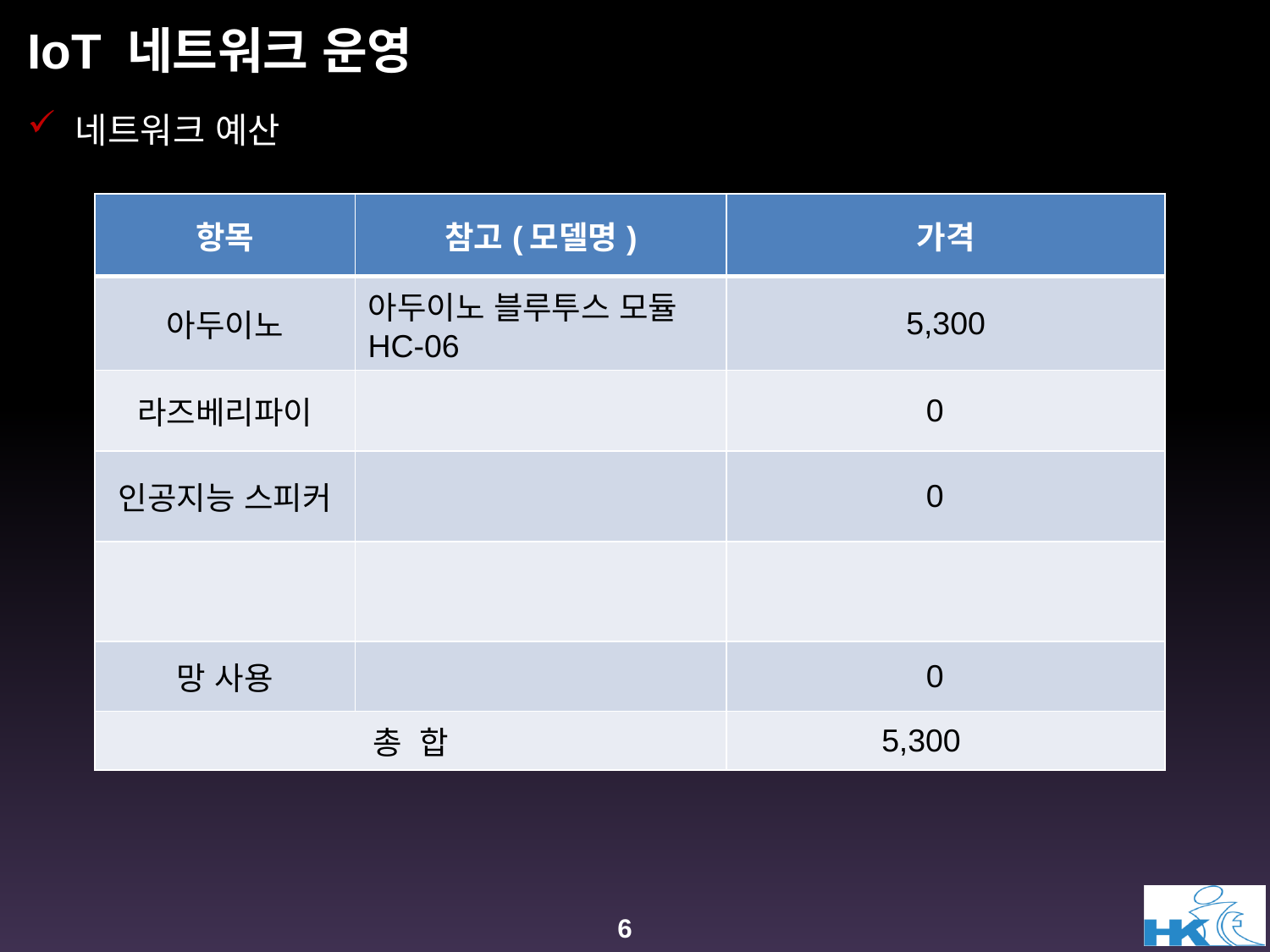

# IoT 네트워크 운영
네트워크 예산
| 항목 | 참고(모델명) | 가격 |
| --- | --- | --- |
| 아두이노 | 아두이노 블루투스 모듈 HC-06 | 5,300 |
| 라즈베리파이 |  | 0 |
| 인공지능 스피커 |  | 0 |
|  |  |  |
| 망 사용 |  | 0 |
| 총 합 |  | 5,300 |
6